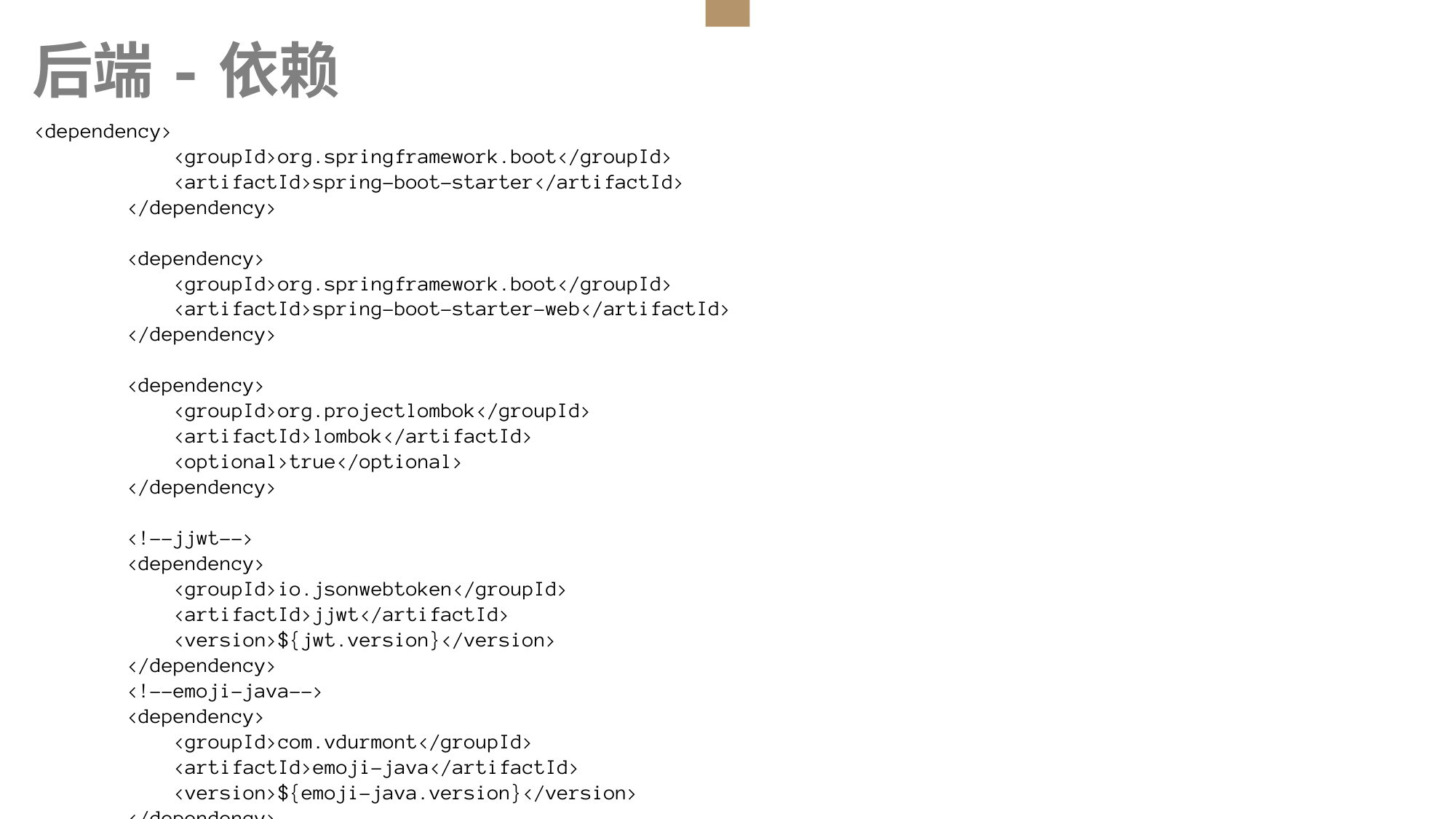

后端-依赖
<dependency>
            <groupId>org.springframework.boot</groupId>
            <artifactId>spring-boot-starter</artifactId>
        </dependency>

        <dependency>
            <groupId>org.springframework.boot</groupId>
            <artifactId>spring-boot-starter-web</artifactId>
        </dependency>

        <dependency>
            <groupId>org.projectlombok</groupId>
            <artifactId>lombok</artifactId>
            <optional>true</optional>
        </dependency>

        <!--jjwt-->
        <dependency>
            <groupId>io.jsonwebtoken</groupId>
            <artifactId>jjwt</artifactId>
            <version>${jwt.version}</version>
        </dependency>
        <!--emoji-java-->
        <dependency>
            <groupId>com.vdurmont</groupId>
            <artifactId>emoji-java</artifactId>
            <version>${emoji-java.version}</version>
        </dependency>
        <!-- lettuce pool 缓存连接池-->
        <dependency>
            <groupId>org.apache.commons</groupId>
            <artifactId>commons-pool2</artifactId>
        </dependency>
        <!--HuTool-->
        <dependency>
            <groupId>cn.hutool</groupId>
            <artifactId>hutool-all</artifactId>
            <version>${hutool.version}</version>
        </dependency>
        <!--mysql-->
        <dependency>
            <groupId>mysql</groupId>
            <artifactId>mysql-connector-java</artifactId>
            <scope>runtime</scope>
        </dependency>
        <!--mybatis-plus-->
        <dependency>
            <groupId>com.baomidou</groupId>
            <artifactId>mybatis-plus-boot-starter</artifactId>
            <version>${mybatis-plus.version}</version>
        </dependency>
        <!--fastjson-->
        <dependency>
            <groupId>com.alibaba</groupId>
            <artifactId>fastjson</artifactId>
            <version>${fastjson.version}</version>
        </dependency>
        <!--yaml-->
        <dependency>
            <groupId>org.springframework.boot</groupId>
            <artifactId>spring-boot-configuration-processor</artifactId>
            <optional>true</optional>
        </dependency>

        <!--bean validator-->
        <dependency>
            <groupId>org.hibernate.validator</groupId>
            <artifactId>hibernate-validator</artifactId>
        </dependency>